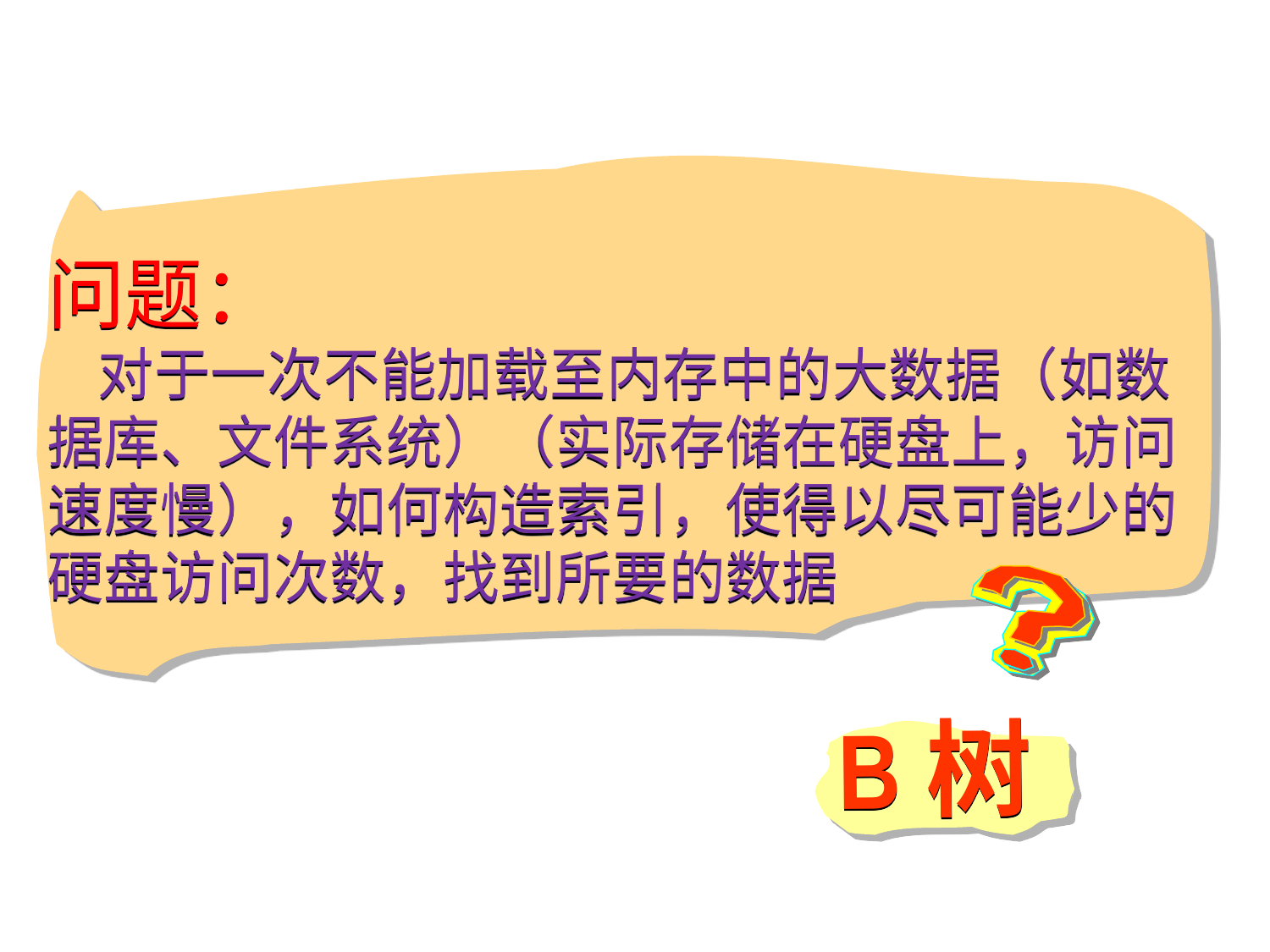

问题：
    对于一次不能加载至内存中的大数据（如数据库、文件系统）（实际存储在硬盘上，访问速度慢），如何构造索引，使得以尽可能少的硬盘访问次数，找到所要的数据

B树

53